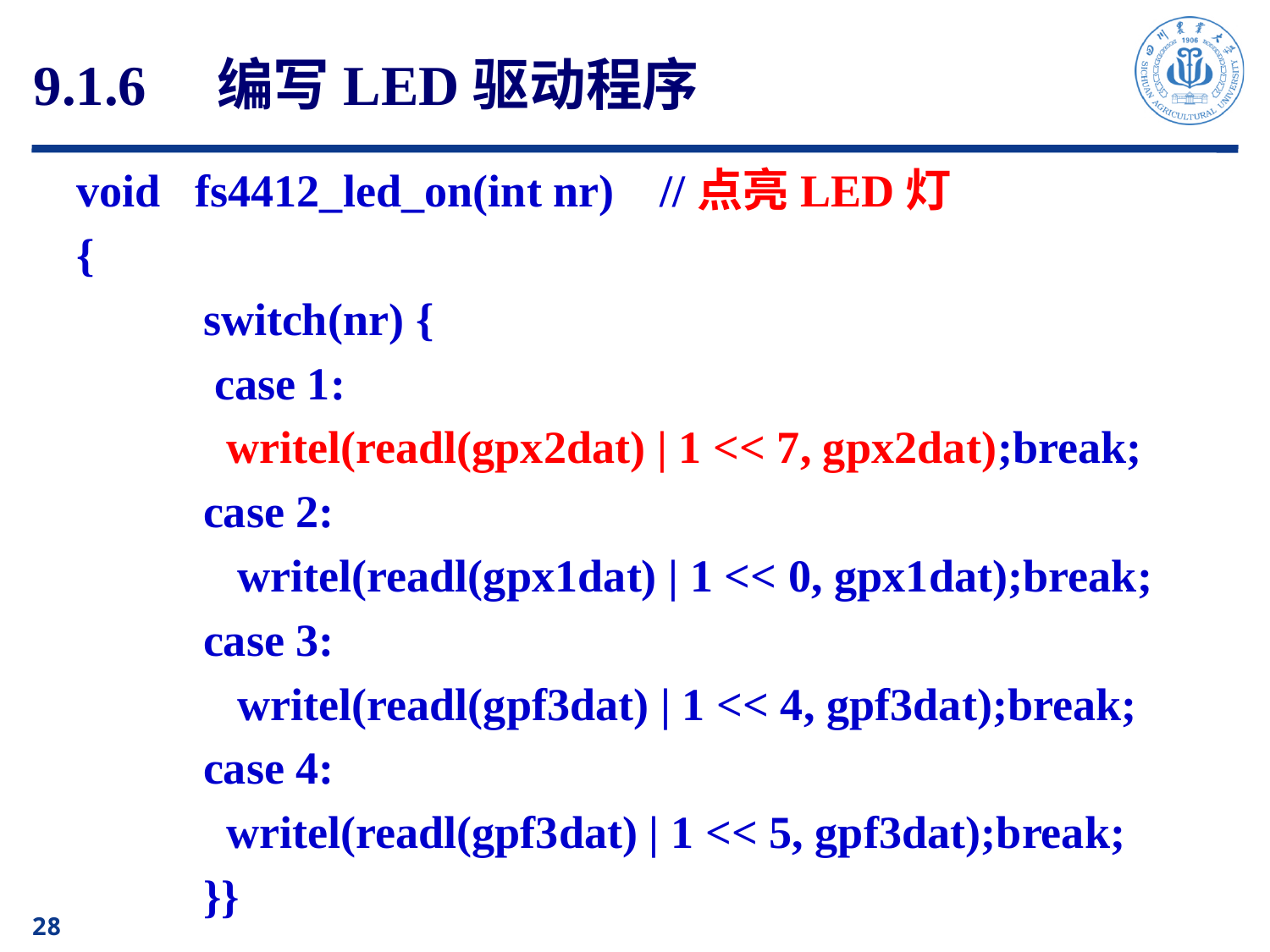

# 9.1.6　编写LED驱动程序
void   fs4412_led_on(int nr)    //点亮LED灯
{
	switch(nr) {
	 case 1:
	  writel(readl(gpx2dat) | 1 << 7, gpx2dat);break;
	case 2:
	   writel(readl(gpx1dat) | 1 << 0, gpx1dat);break;
	case 3:
	   writel(readl(gpf3dat) | 1 << 4, gpf3dat);break;
	case 4:
	  writel(readl(gpf3dat) | 1 << 5, gpf3dat);break;
	}}